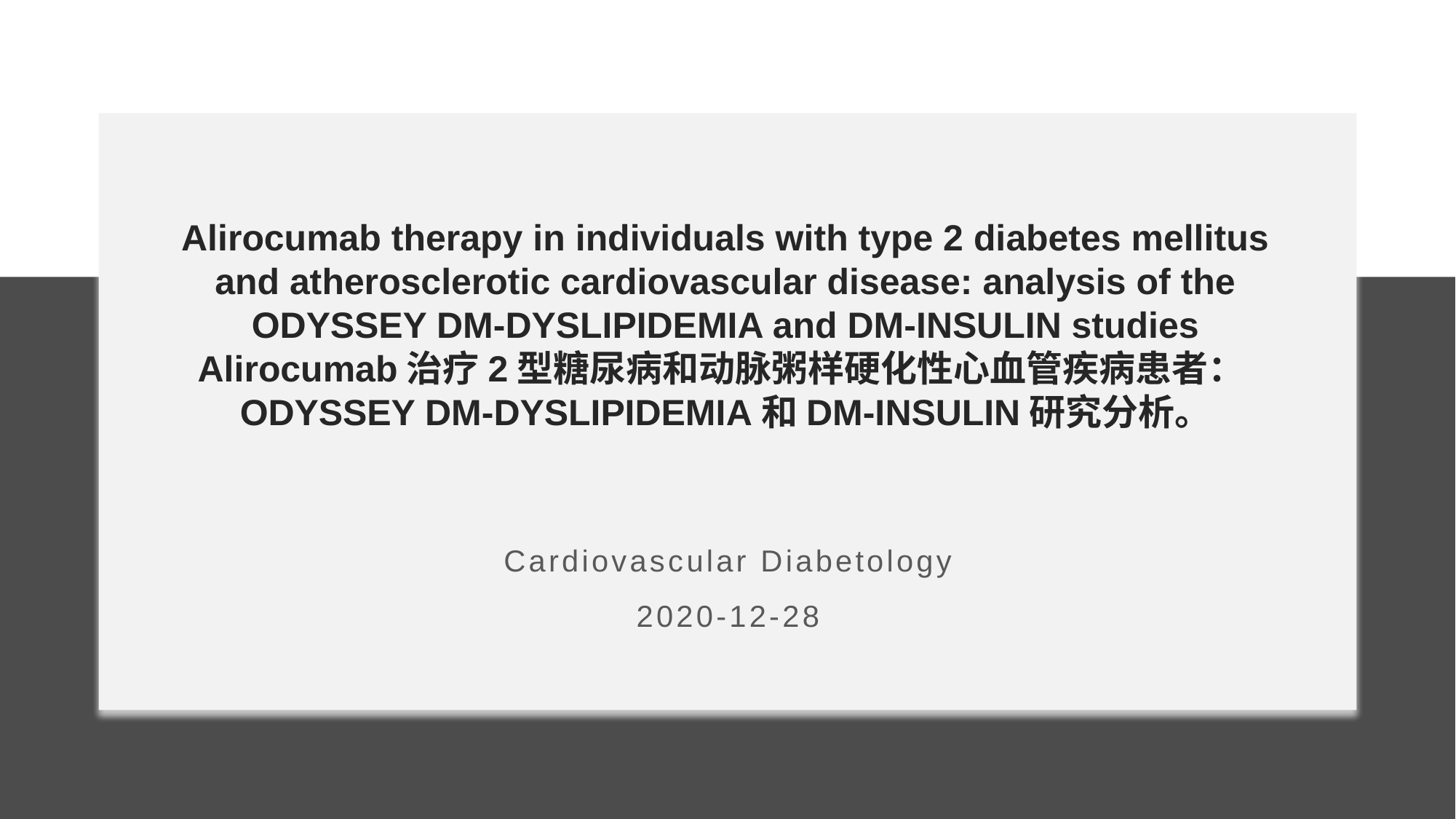

# Alirocumab therapy in individuals with type 2 diabetes mellitus and atherosclerotic cardiovascular disease: analysis of the ODYSSEY DM-DYSLIPIDEMIA and DM-INSULIN studies
Alirocumab治疗2型糖尿病和动脉粥样硬化性心血管疾病患者：ODYSSEY DM-DYSLIPIDEMIA和DM-INSULIN研究分析。
Cardiovascular Diabetology
2020-12-28